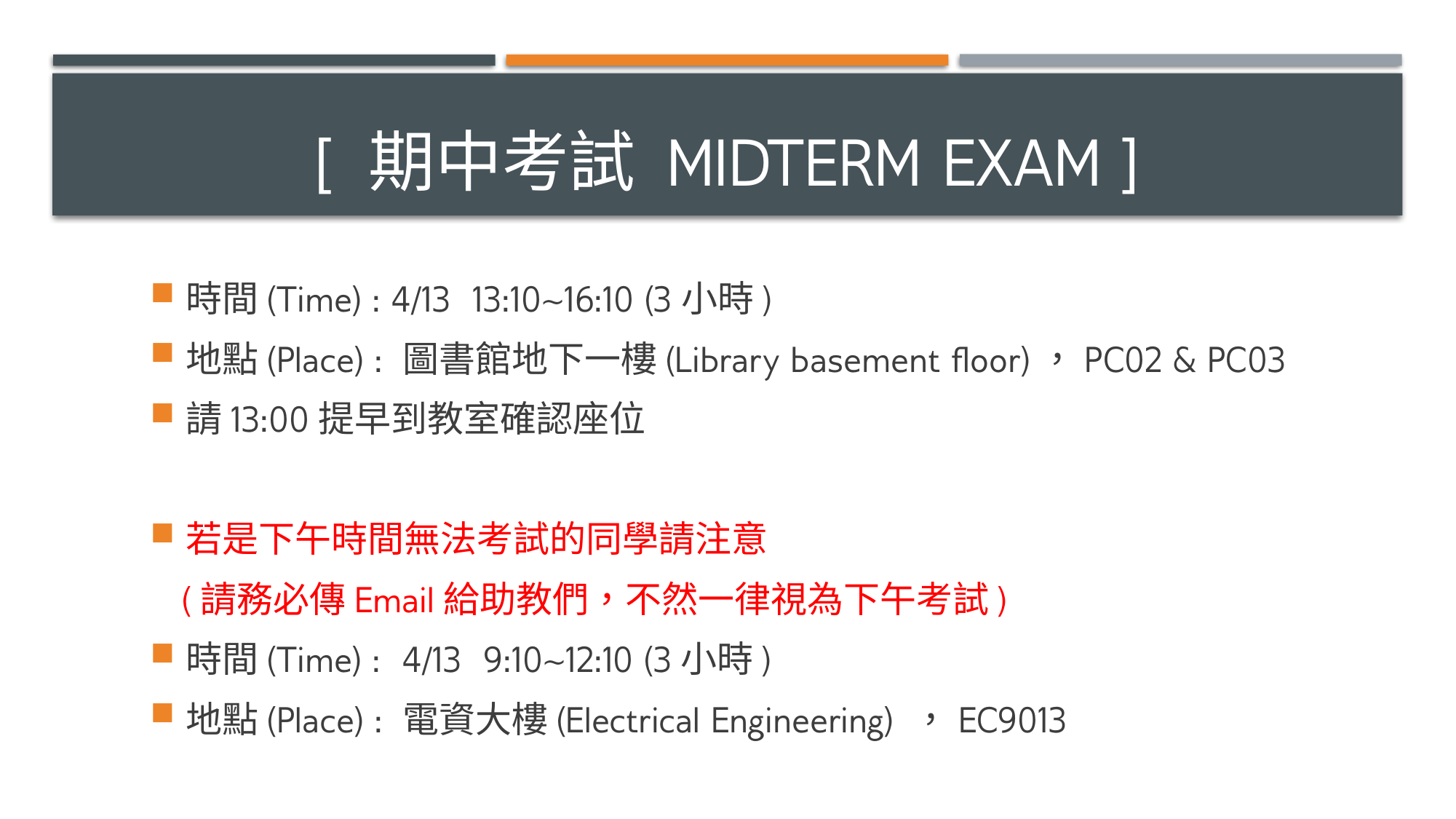

# [ 期中考試 Midterm Exam ]
時間(Time) : 4/13  13:10~16:10 (3小時)
地點(Place) : 圖書館地下一樓(Library basement floor)，PC02 & PC03
請13:00提早到教室確認座位

若是下午時間無法考試的同學請注意
   (請務必傳Email給助教們，不然一律視為下午考試)
時間(Time) :  4/13  9:10~12:10 (3小時)
地點(Place) : 電資大樓(Electrical Engineering) ，EC9013